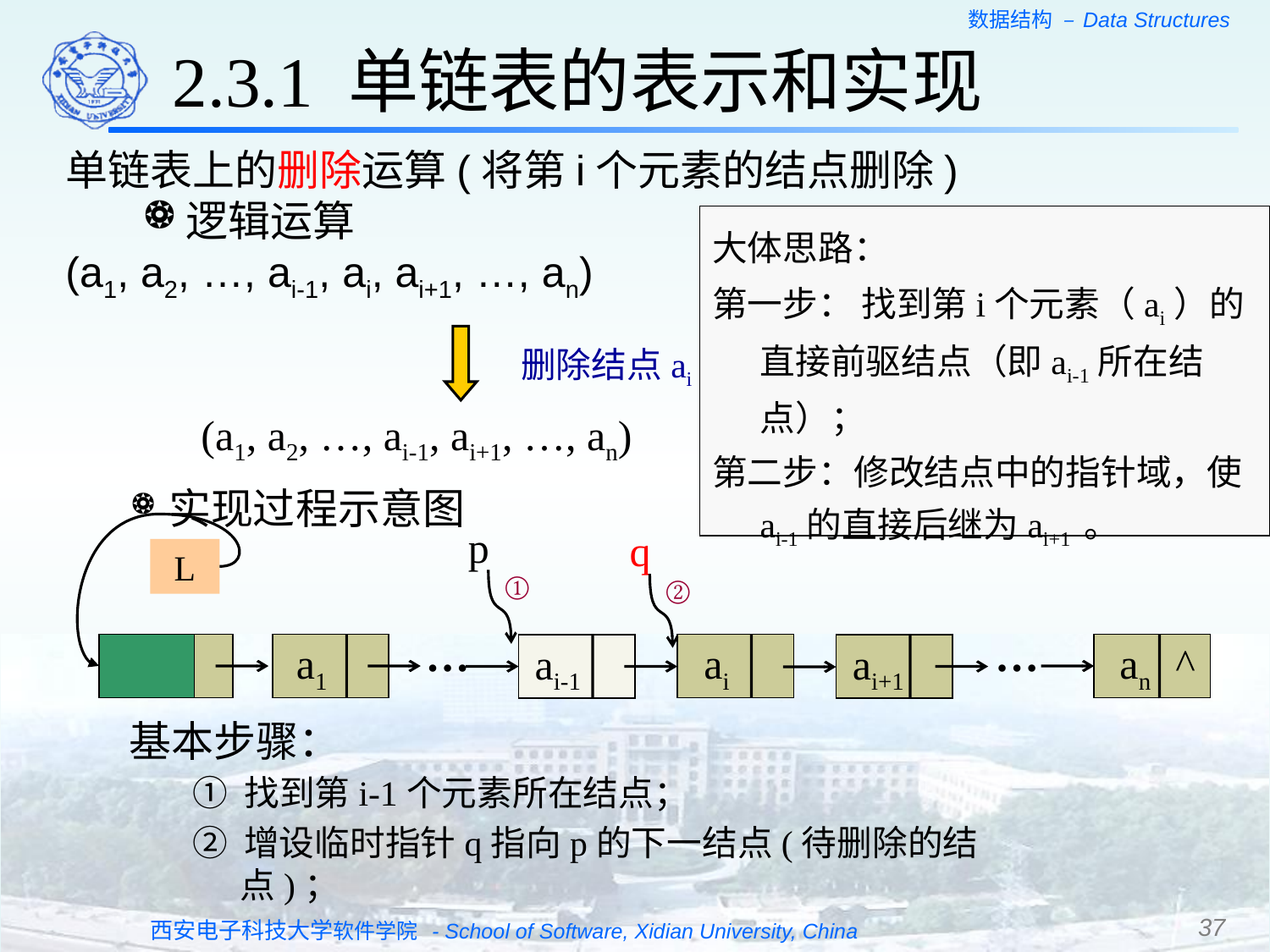

2.3.1 单链表的表示和实现
单链表上的删除运算(将第i个元素的结点删除)
逻辑运算
(a1, a2, …, ai-1, ai, ai+1, …, an)
大体思路：
第一步： 找到第i个元素（ai）的直接前驱结点（即ai-1所在结点）；
第二步：修改结点中的指针域，使ai-1的直接后继为ai+1 。

删除结点ai
(a1, a2, …, ai-1, ai+1, …, an)
实现过程示意图
p
①
q
②
L
…
…

a1

ai

 an    ^
ai-1

ai+1

基本步骤：
① 找到第i-1个元素所在结点；
② 增设临时指针q指向p的下一结点(待删除的结点)；
37